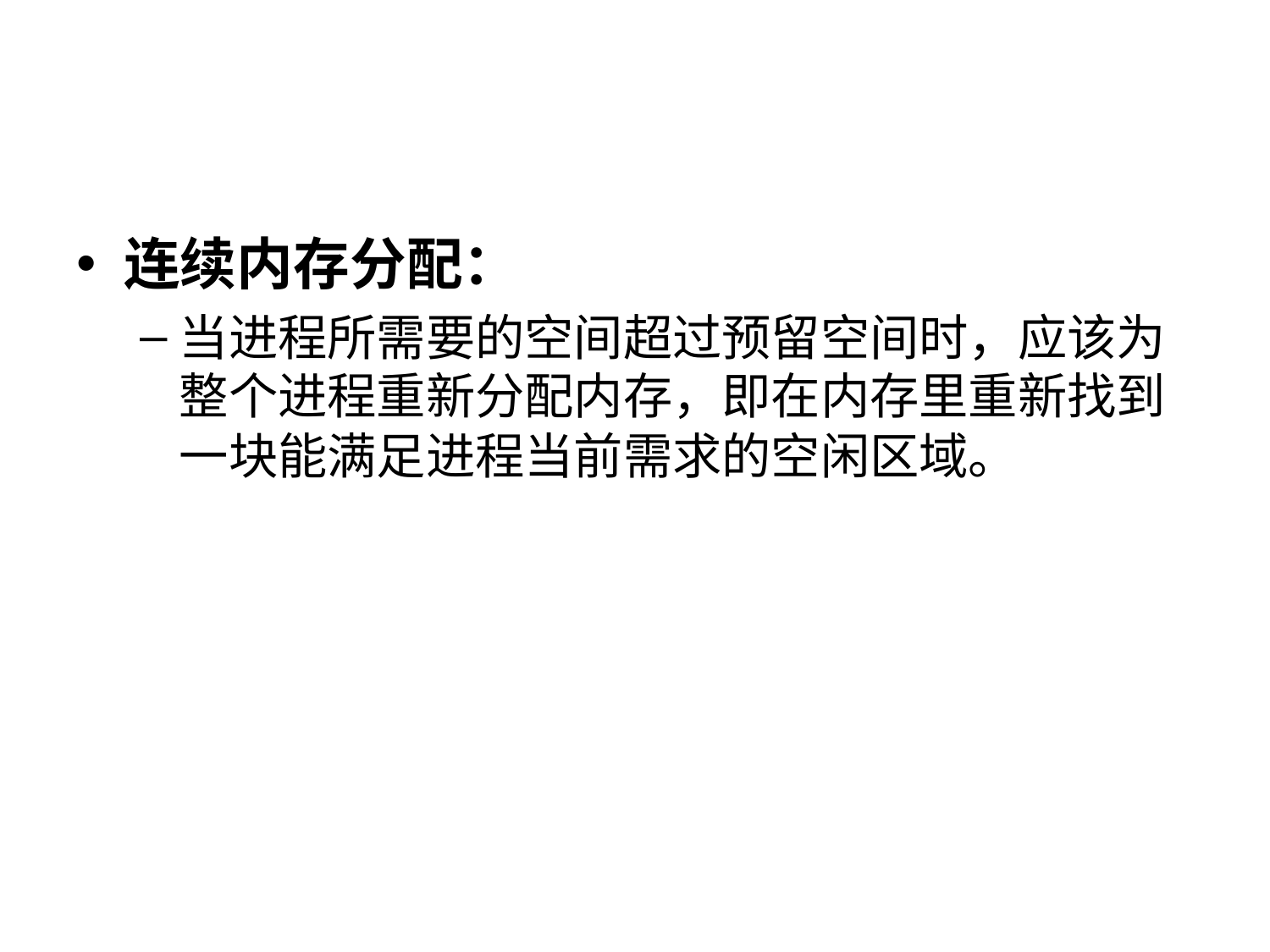

#
连续内存分配：
当进程所需要的空间超过预留空间时，应该为整个进程重新分配内存，即在内存里重新找到一块能满足进程当前需求的空闲区域。